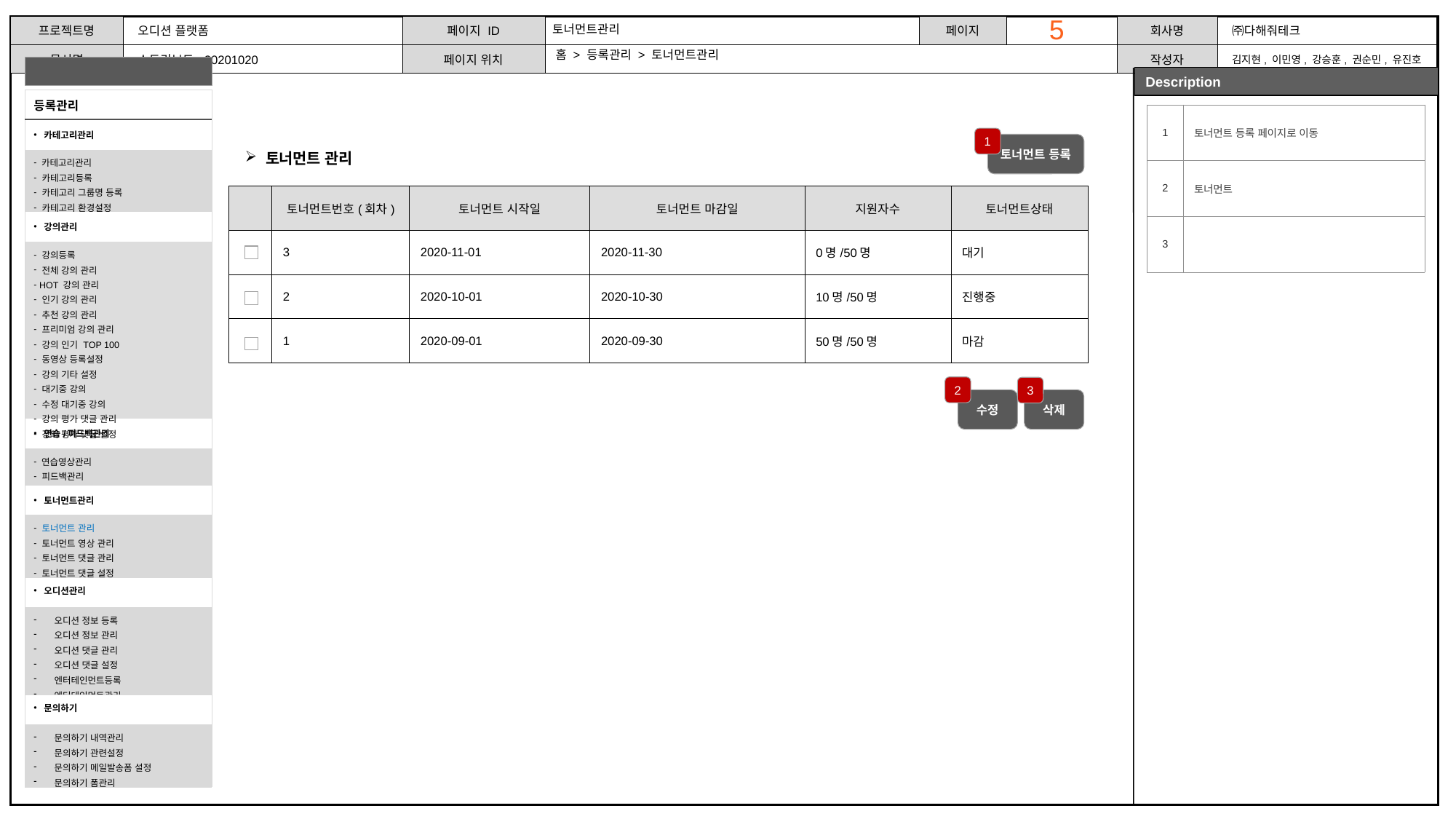

토너먼트관리
홈 > 등록관리 > 토너먼트관리

| 등록관리 |
| --- |
| 카테고리관리 |
| 카테고리관리 카테고리등록 카테고리 그룹명 등록 카테고리 환경설정 |
| 강의관리 |
| 강의등록 전체 강의 관리 HOT 강의 관리 인기 강의 관리 추천 강의 관리 프리미엄 강의 관리 강의 인기 TOP 100 동영상 등록설정 강의 기타 설정 대기중 강의 수정 대기중 강의 강의 평가 댓글 관리 강의 평가 댓글 설정 |
| 연습/피드백관리 |
| 연습영상관리 피드백관리 |
| 토너먼트관리 |
| 토너먼트 관리 토너먼트 영상 관리 토너먼트 댓글 관리 토너먼트 댓글 설정 |
| 오디션관리 |
| 오디션 정보 등록 오디션 정보 관리 오디션 댓글 관리 오디션 댓글 설정 엔터테인먼트등록 엔터테인먼트관리 |
| 문의하기 |
| 문의하기 내역관리 문의하기 관련설정 문의하기 메일발송폼 설정 문의하기 폼관리 |
| 1 | 토너먼트 등록 페이지로 이동 |
| --- | --- |
| 2 | 토너먼트 |
| 3 |  |
1
토너먼트 등록
토너먼트 관리
|  | 토너먼트번호(회차) | 토너먼트 시작일 | 토너먼트 마감일 | 지원자수 | 토너먼트상태 |
| --- | --- | --- | --- | --- | --- |
|  | 3 | 2020-11-01 | 2020-11-30 | 0명/50명 | 대기 |
|  | 2 | 2020-10-01 | 2020-10-30 | 10명/50명 | 진행중 |
|  | 1 | 2020-09-01 | 2020-09-30 | 50명/50명 | 마감 |

2
3
수정
삭제